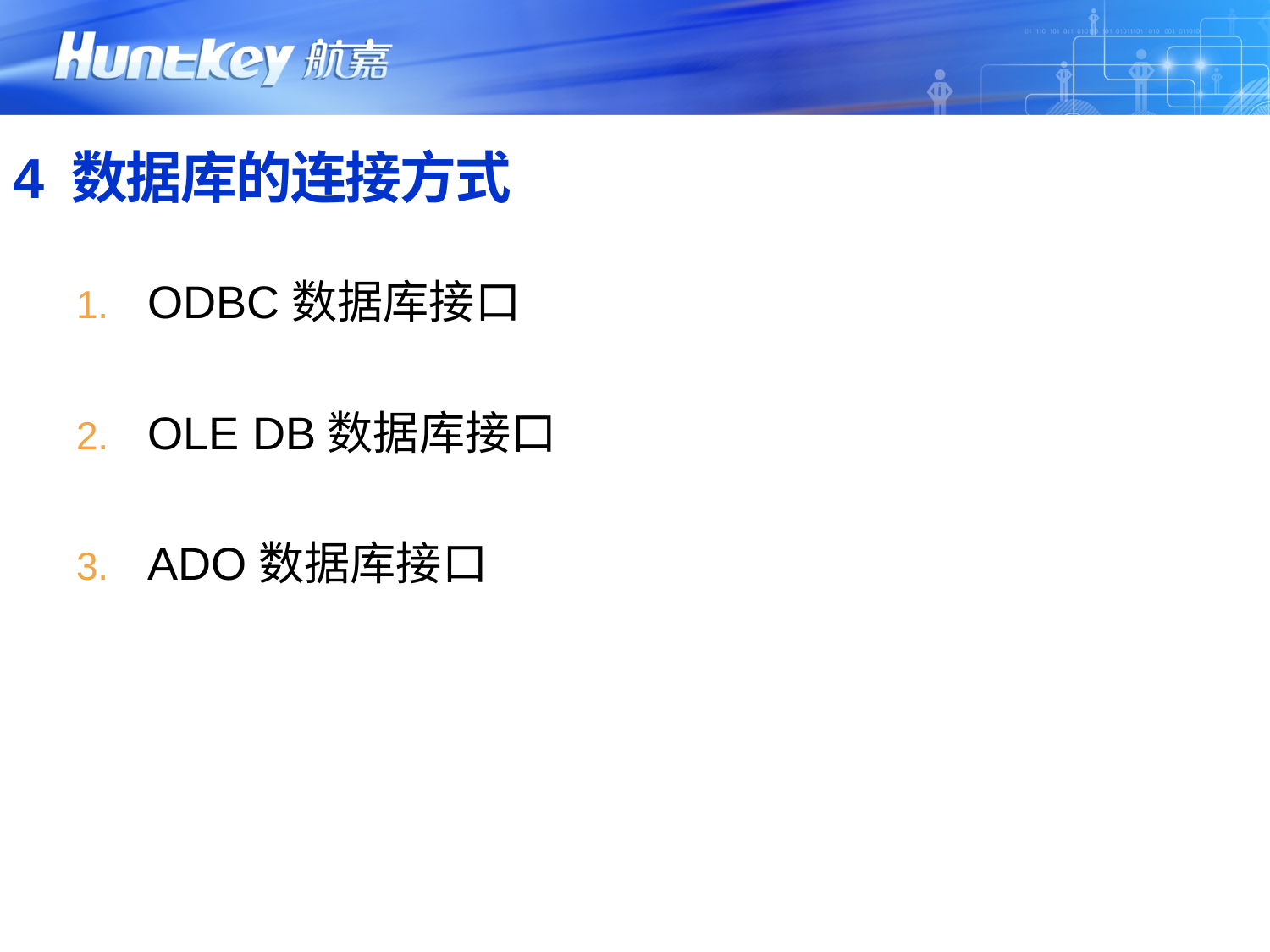

# 4 数据库的连接方式
ODBC数据库接口

OLE DB数据库接口

ADO数据库接口